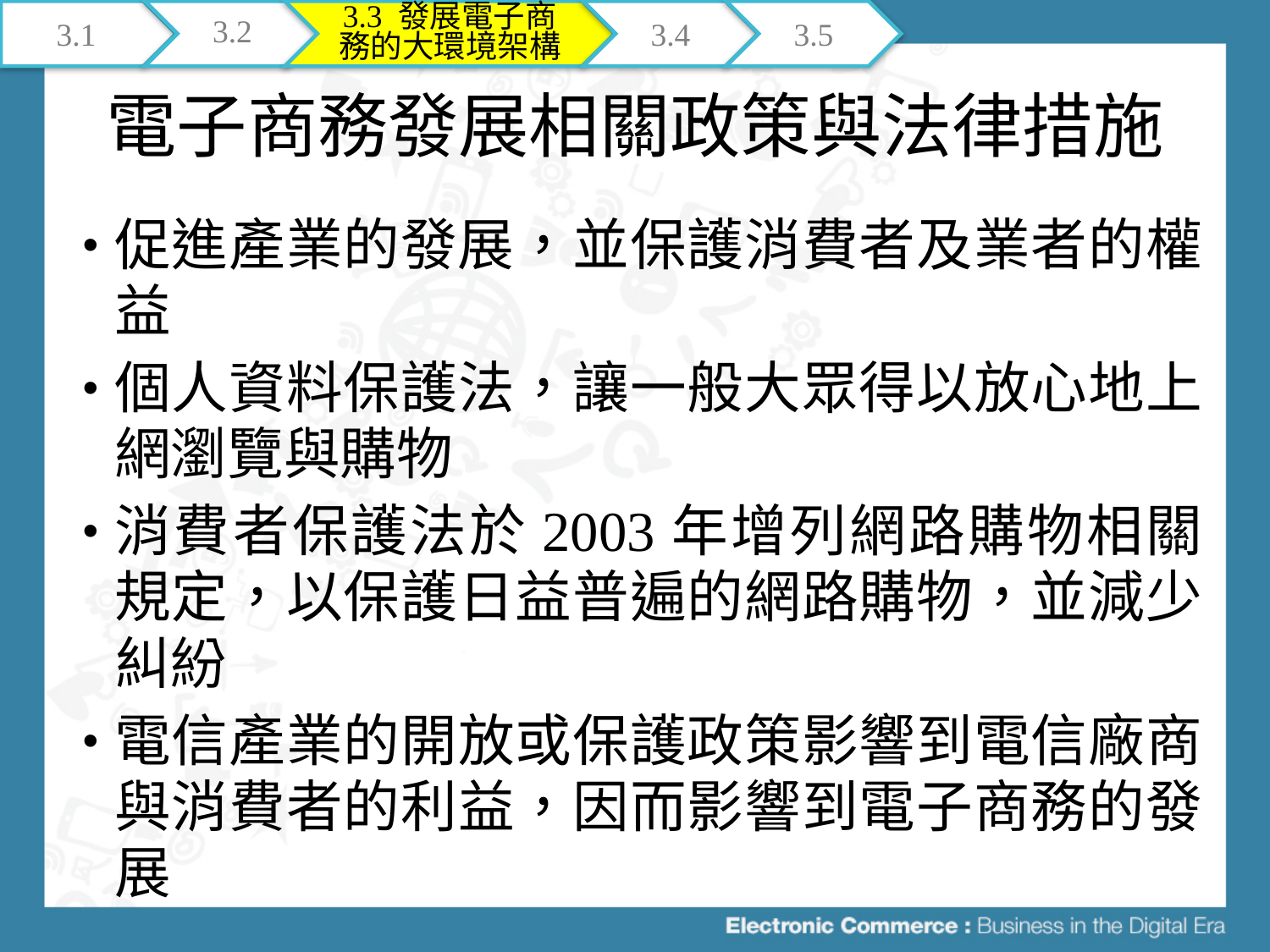

3.1
3.2
3.3 發展電子商務的大環境架構
3.4
3.5
# 電子商務發展相關政策與法律措施
促進產業的發展，並保護消費者及業者的權益
個人資料保護法，讓一般大眾得以放心地上網瀏覽與購物
消費者保護法於2003年增列網路購物相關規定，以保護日益普遍的網路購物，並減少糾紛
電信產業的開放或保護政策影響到電信廠商與消費者的利益，因而影響到電子商務的發展